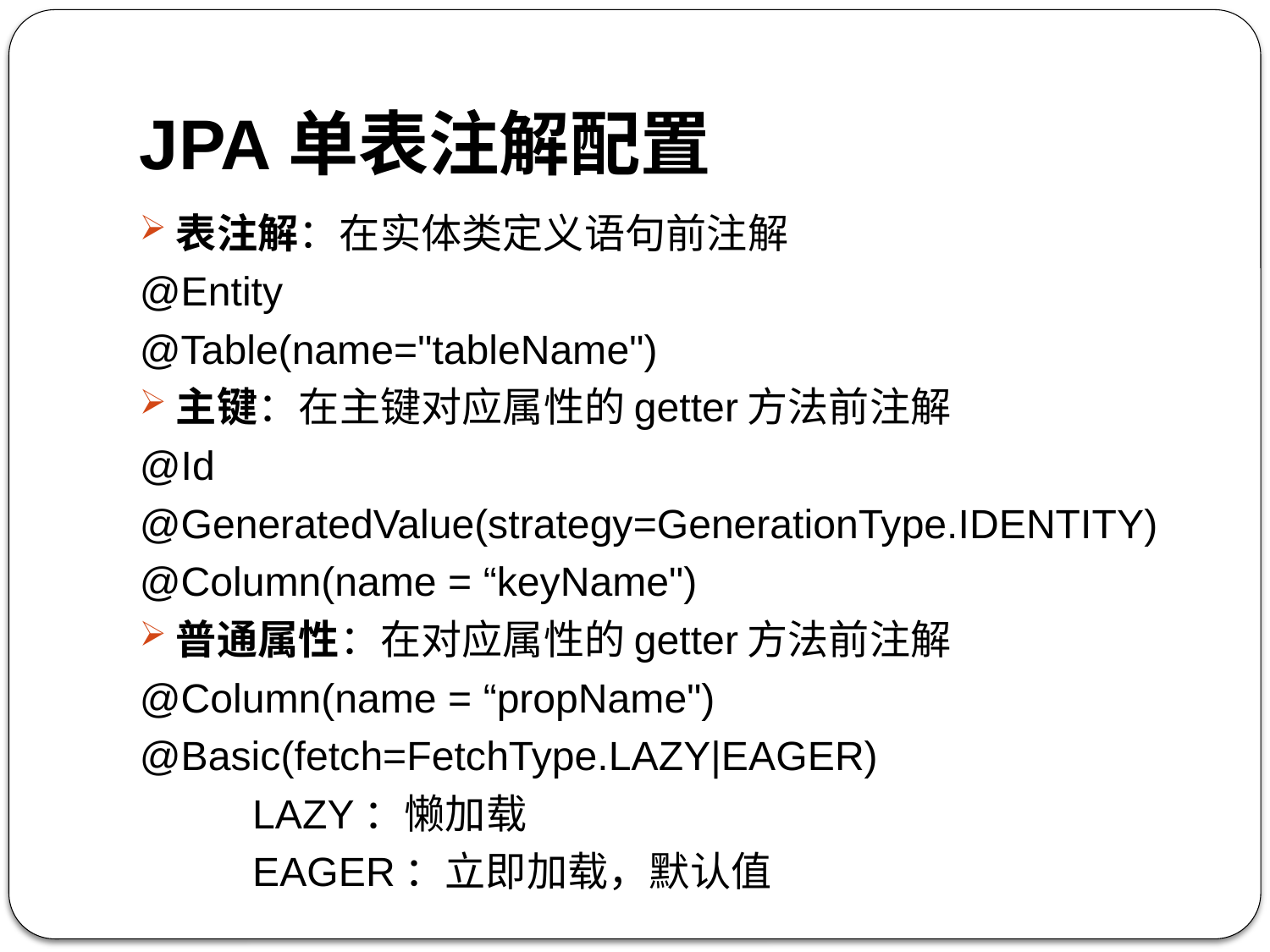

# JPA单表注解配置
表注解：在实体类定义语句前注解
@Entity
@Table(name="tableName")
主键：在主键对应属性的getter方法前注解
@Id
@GeneratedValue(strategy=GenerationType.IDENTITY)
@Column(name = “keyName")
普通属性：在对应属性的getter方法前注解
@Column(name = “propName")
@Basic(fetch=FetchType.LAZY|EAGER)
	LAZY：懒加载
	EAGER：立即加载，默认值